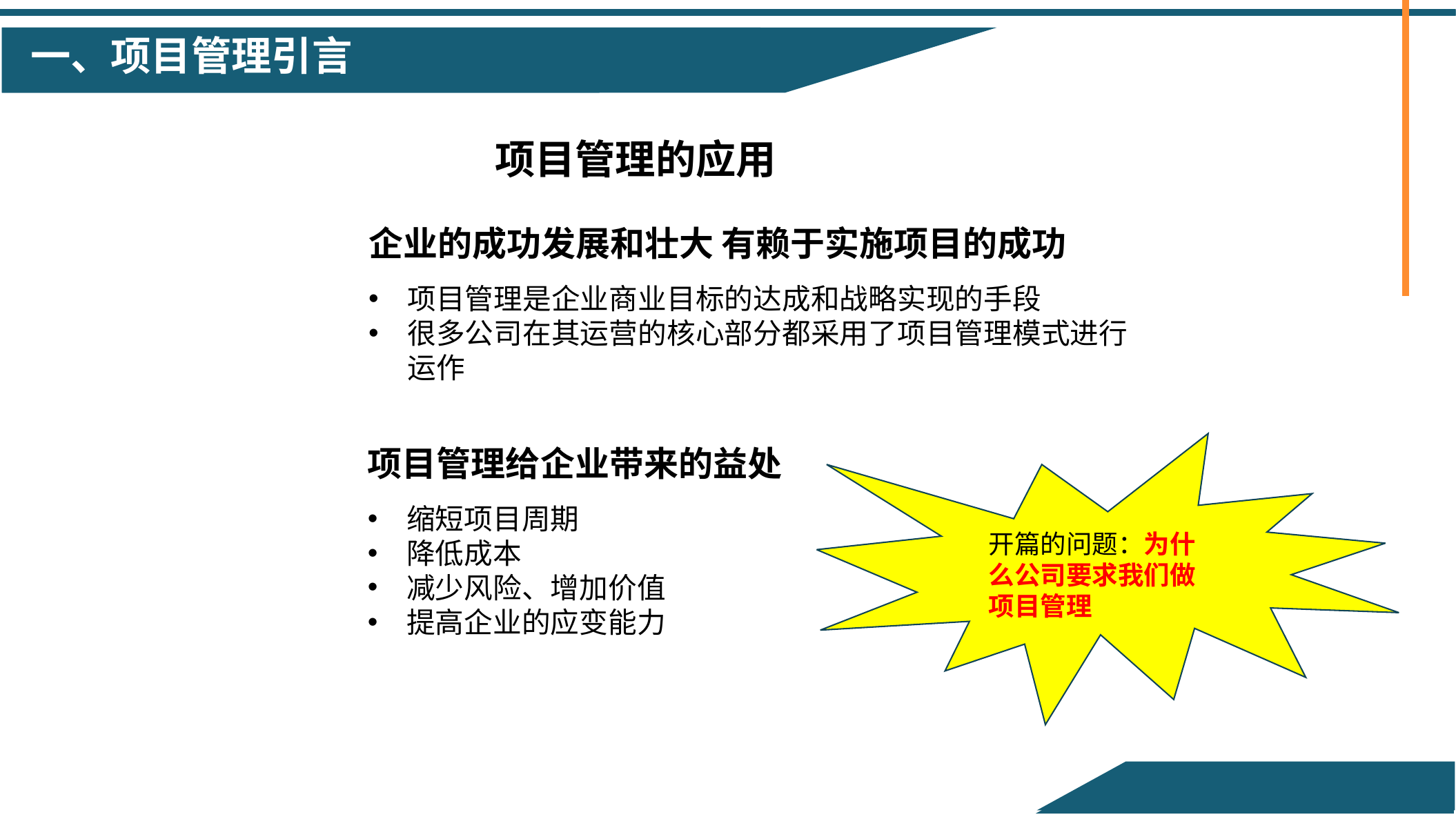

一、项目管理引言
项目管理的应用
企业的成功发展和壮大 有赖于实施项目的成功
项目管理是企业商业目标的达成和战略实现的手段
很多公司在其运营的核心部分都采用了项目管理模式进行运作

项目管理给企业带来的益处
缩短项目周期
降低成本
减少风险、增加价值
提高企业的应变能力

开篇的问题：为什么公司要求我们做项目管理